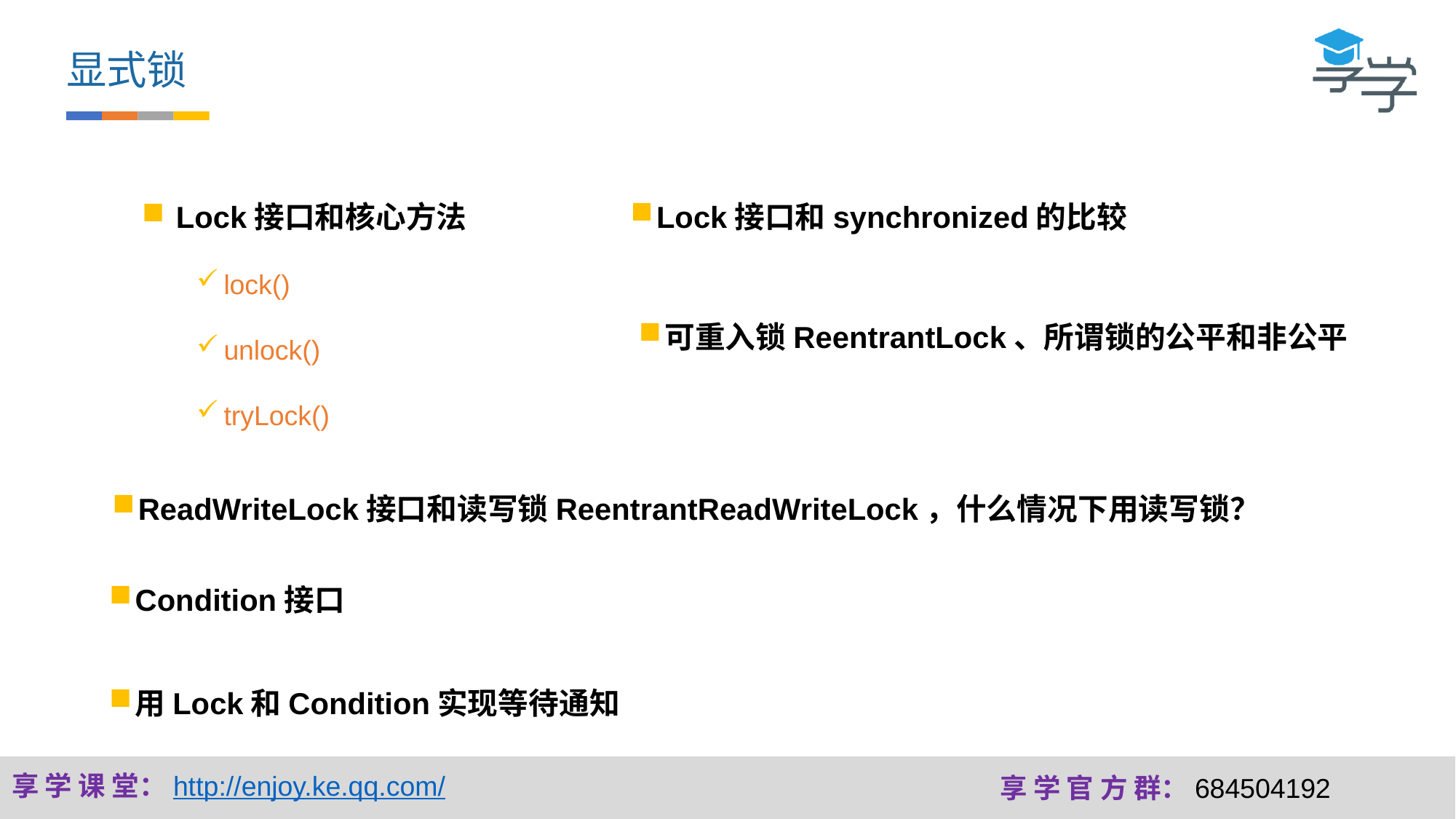

显式锁

Lock接口和synchronized的比较
Lock接口和核心方法
lock()
unlock()
tryLock()
可重入锁ReentrantLock、所谓锁的公平和非公平
ReadWriteLock接口和读写锁ReentrantReadWriteLock，什么情况下用读写锁？
Condition接口
用Lock和Condition实现等待通知